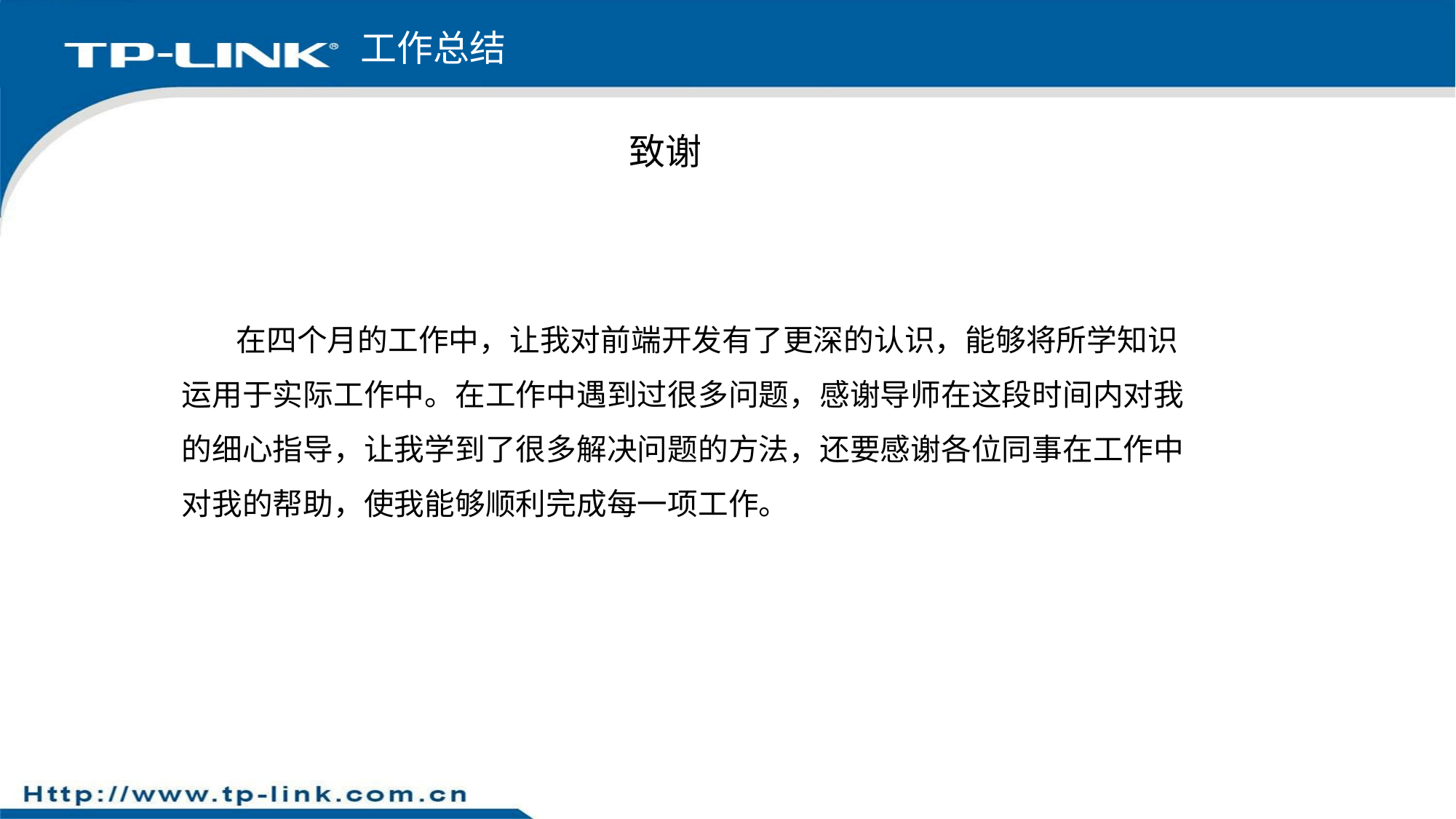

工作总结
# 致谢
在四个月的工作中，让我对前端开发有了更深的认识，能够将所学知识运用于实际工作中。在工作中遇到过很多问题，感谢导师在这段时间内对我的细心指导，让我学到了很多解决问题的方法，还要感谢各位同事在工作中对我的帮助，使我能够顺利完成每一项工作。